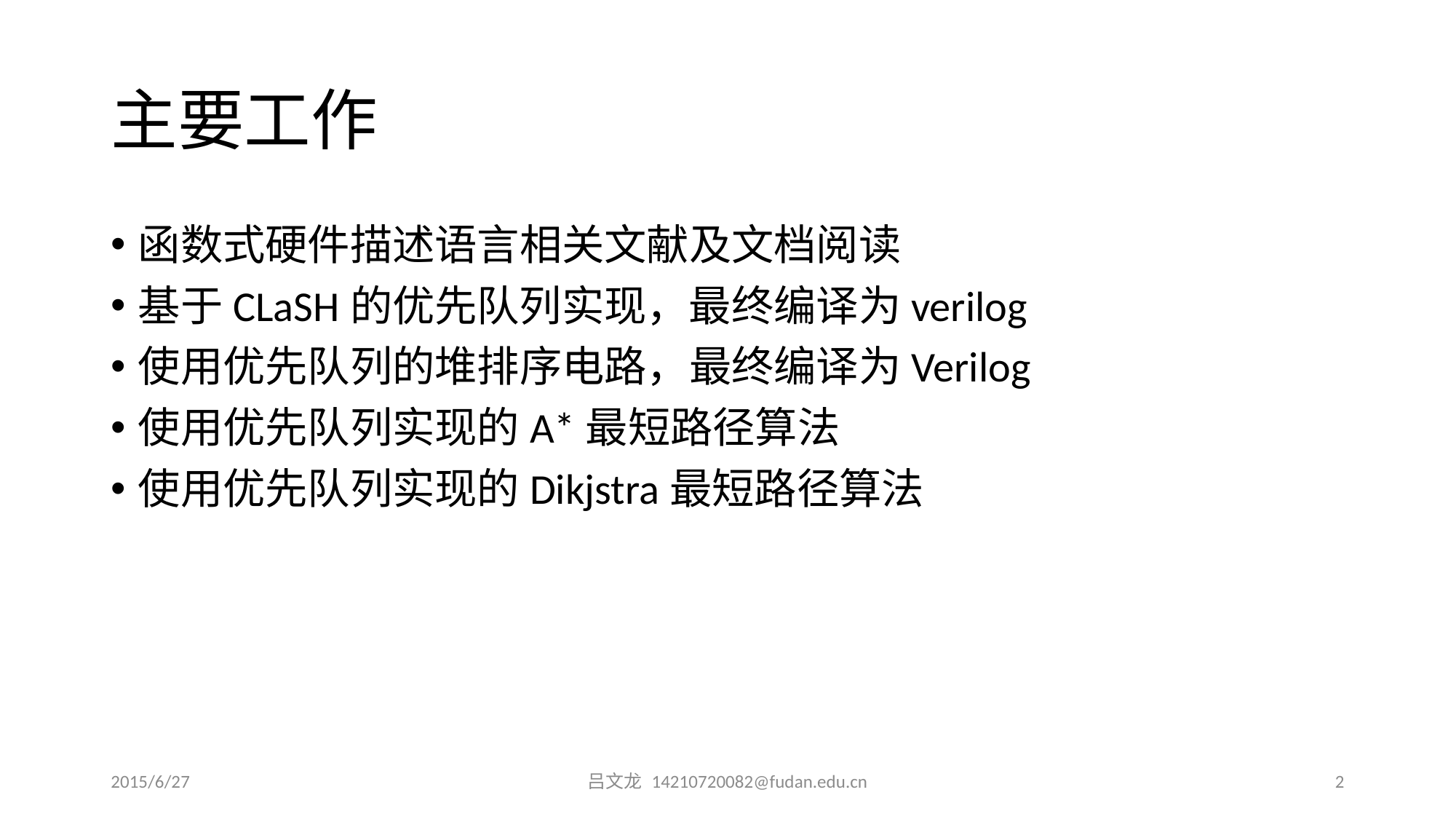

# 主要工作
函数式硬件描述语言相关文献及文档阅读
基于CLaSH的优先队列实现，最终编译为verilog
使用优先队列的堆排序电路，最终编译为Verilog
使用优先队列实现的A*最短路径算法
使用优先队列实现的Dikjstra最短路径算法

2015/6/27
吕文龙 14210720082@fudan.edu.cn
2